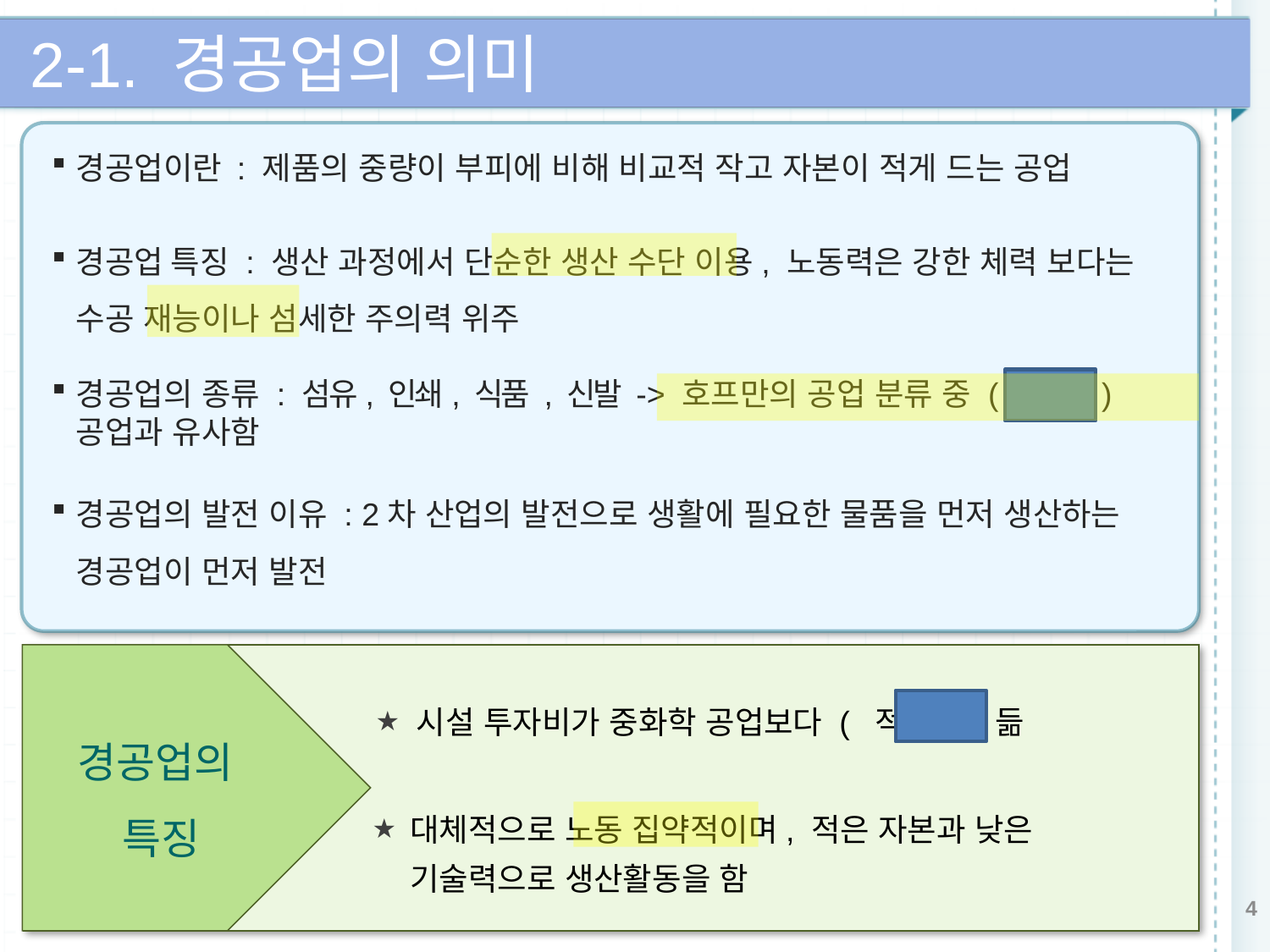

2-1. 경공업의 의미

경공업이란 : 제품의 중량이 부피에 비해 비교적 작고 자본이 적게 드는 공업
경공업 특징 : 생산 과정에서 단순한 생산 수단 이용, 노동력은 강한 체력 보다는 수공 재능이나 섬세한 주의력 위주

경공업의 종류 : 섬유, 인쇄, 식품 , 신발 -> 호프만의 공업 분류 중 (소비재)공업과 유사함

경공업의 발전 이유 : 2차 산업의 발전으로 생활에 필요한 물품을 먼저 생산하는 경공업이 먼저 발전

 시설 투자비가 중화학 공업보다 (  적게   ) 듦

경공업의
특징
대체적으로 노동 집약적이며, 적은 자본과 낮은 기술력으로 생산활동을 함

4